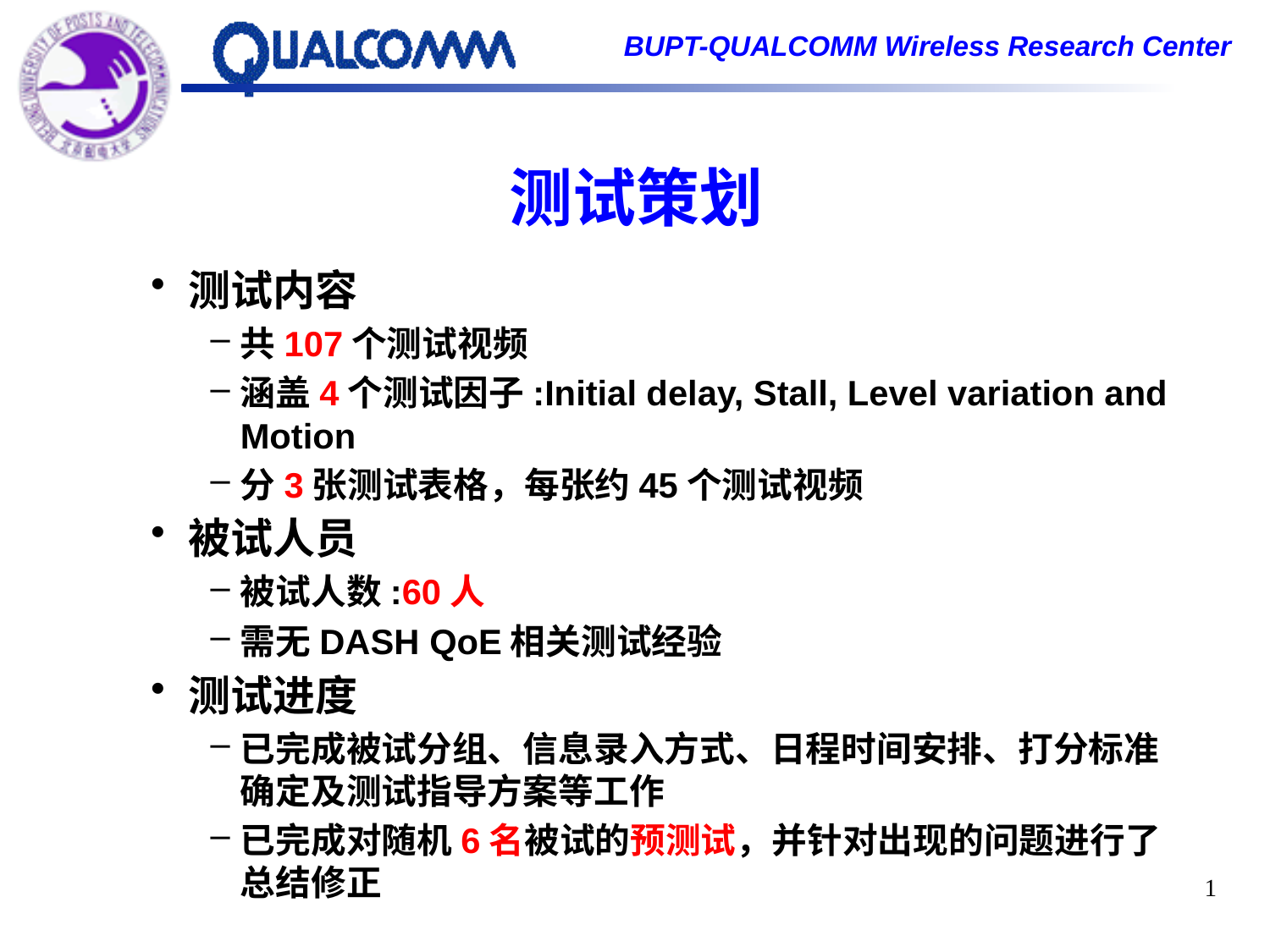

# 测试策划
测试内容
共107个测试视频
涵盖4个测试因子:Initial delay, Stall, Level variation and Motion
分3张测试表格，每张约45个测试视频
被试人员
被试人数:60人
需无DASH QoE相关测试经验
测试进度
已完成被试分组、信息录入方式、日程时间安排、打分标准确定及测试指导方案等工作
已完成对随机6名被试的预测试，并针对出现的问题进行了总结修正
1